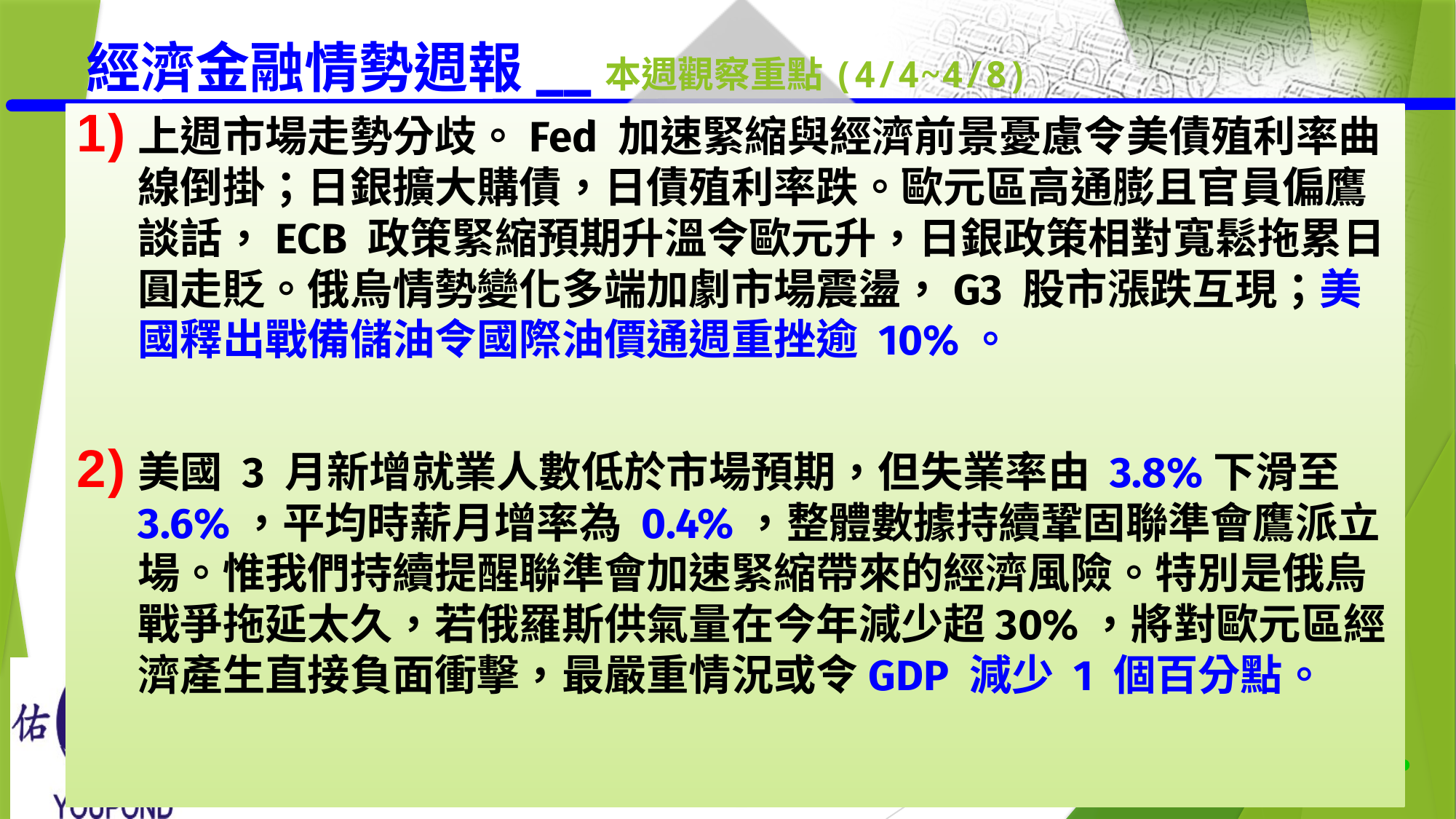

# 經濟金融情勢週報__本週觀察重點(4/4~4/8)
上週市場走勢分歧。Fed 加速緊縮與經濟前景憂慮令美債殖利率曲線倒掛；日銀擴大購債，日債殖利率跌。歐元區高通膨且官員偏鷹談話，ECB 政策緊縮預期升溫令歐元升，日銀政策相對寬鬆拖累日圓走貶。俄烏情勢變化多端加劇市場震盪，G3 股市漲跌互現；美國釋出戰備儲油令國際油價通週重挫逾 10%。

美國 3 月新增就業人數低於市場預期，但失業率由 3.8%下滑至 3.6%，平均時薪月增率為 0.4%，整體數據持續鞏固聯準會鷹派立場。惟我們持續提醒聯準會加速緊縮帶來的經濟風險。特別是俄烏戰爭拖延太久，若俄羅斯供氣量在今年減少超30%，將對歐元區經濟產生直接負面衝擊，最嚴重情況或令GDP 減少 1 個百分點。